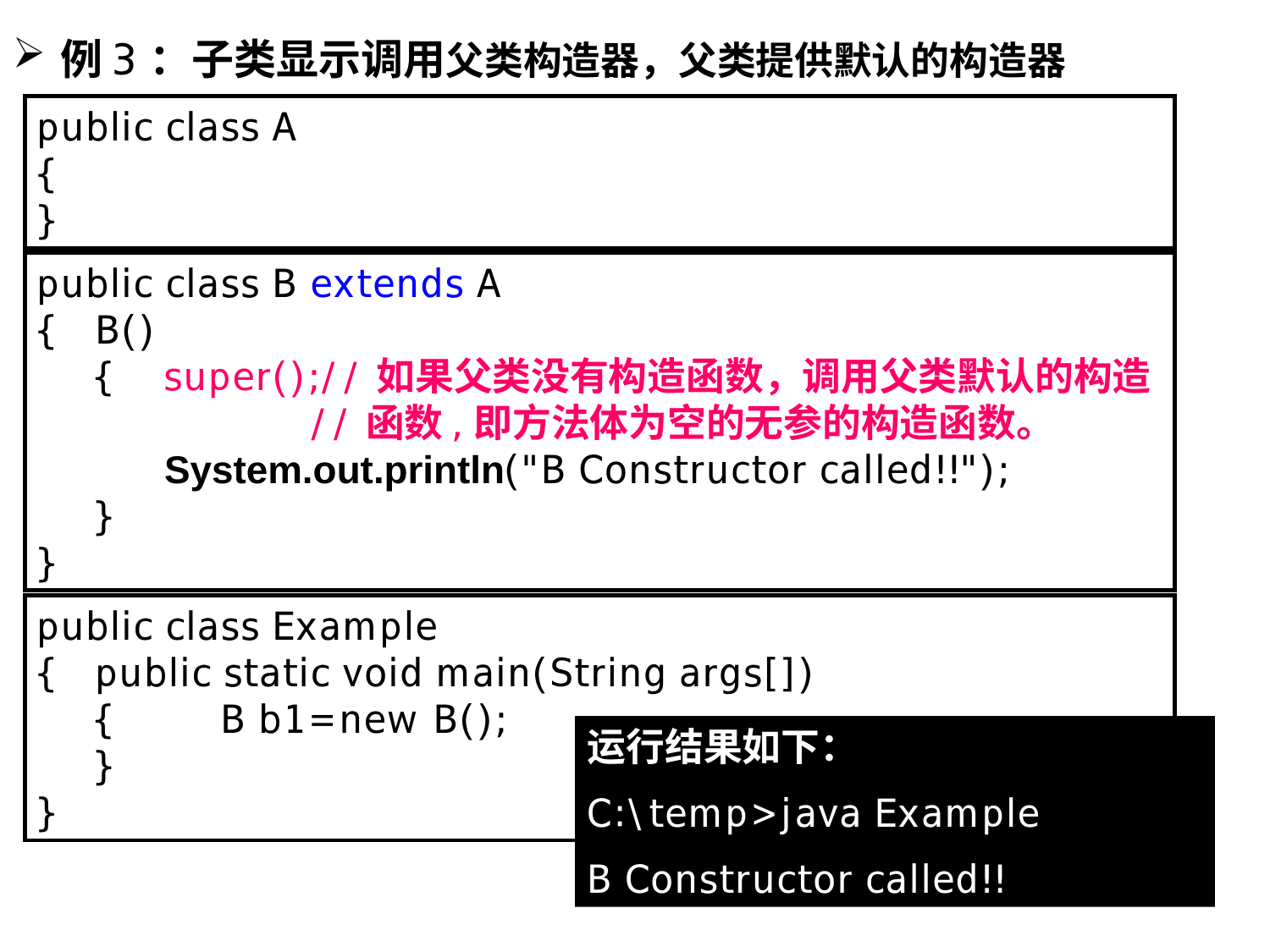

例3：子类显示调用父类构造器，父类提供默认的构造器

public class A
{
}
public class B extends A
{   B()
     {    super();//如果父类没有构造函数，调用父类默认的构造
                        //函数,即方法体为空的无参的构造函数。
	System.out.println("B Constructor called!!");
     }
}
public class Example
{   public static void main(String args[])
     {         B b1=new B();
     }
}
运行结果如下：
C:\temp>java Example
B Constructor called!!